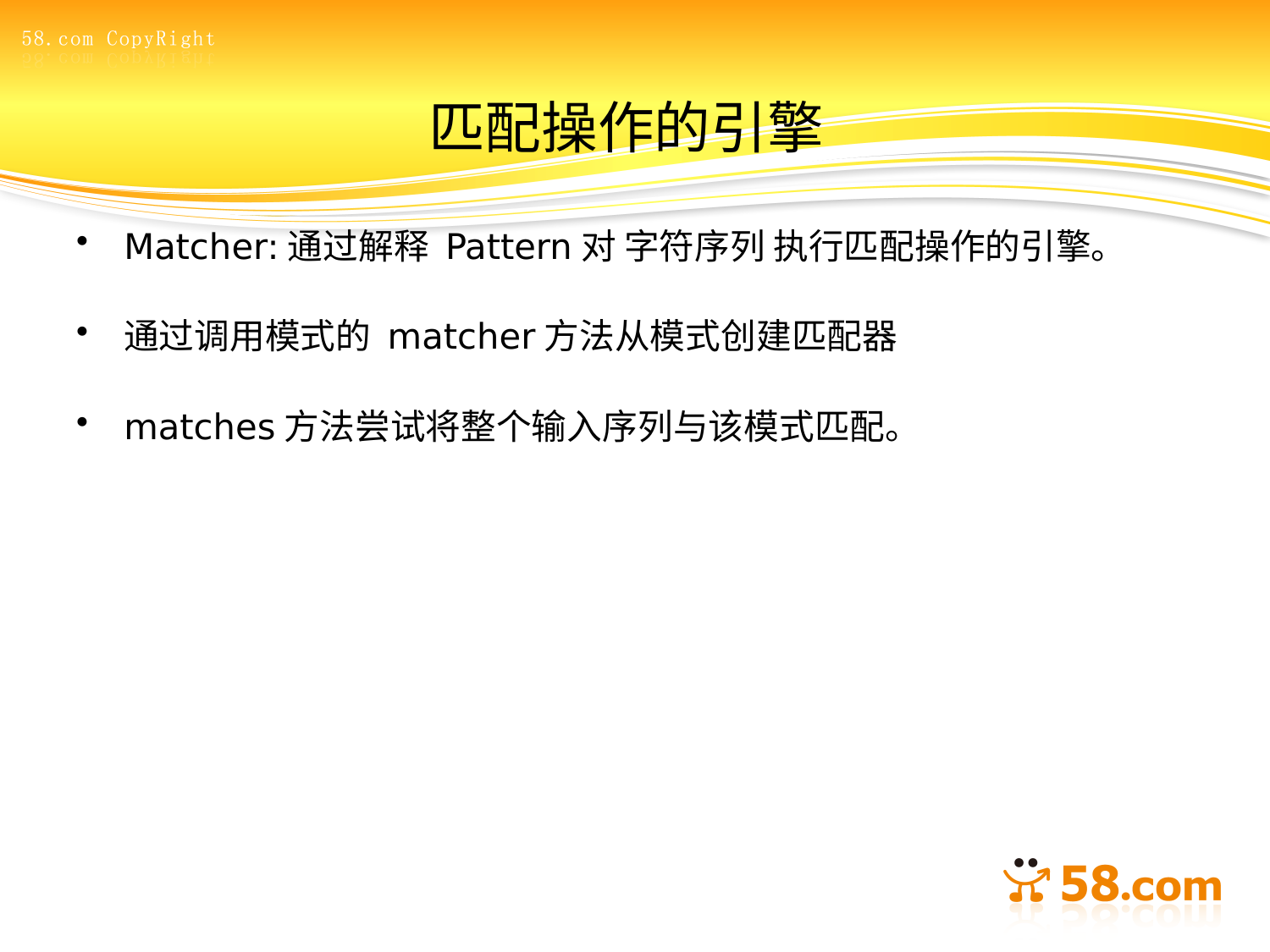

# 匹配操作的引擎
Matcher:通过解释 Pattern对 字符序列 执行匹配操作的引擎。

通过调用模式的 matcher方法从模式创建匹配器

matches方法尝试将整个输入序列与该模式匹配。